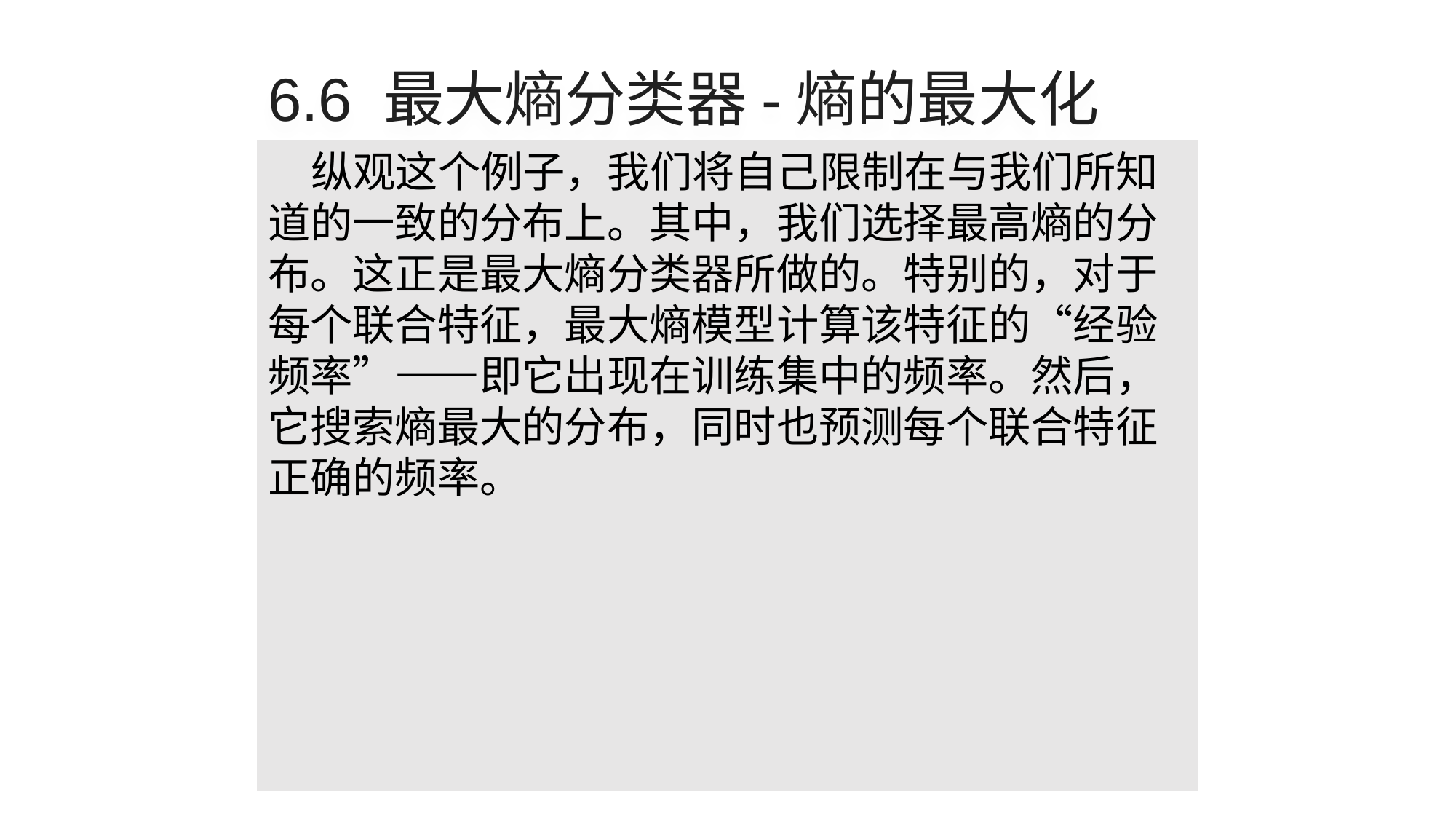

# 6.6 最大熵分类器-熵的最大化
纵观这个例子，我们将自己限制在与我们所知道的一致的分布上。其中，我们选择最高熵的分布。这正是最大熵分类器所做的。特别的，对于每个联合特征，最大熵模型计算该特征的“经验频率”——即它出现在训练集中的频率。然后，它搜索熵最大的分布，同时也预测每个联合特征正确的频率。